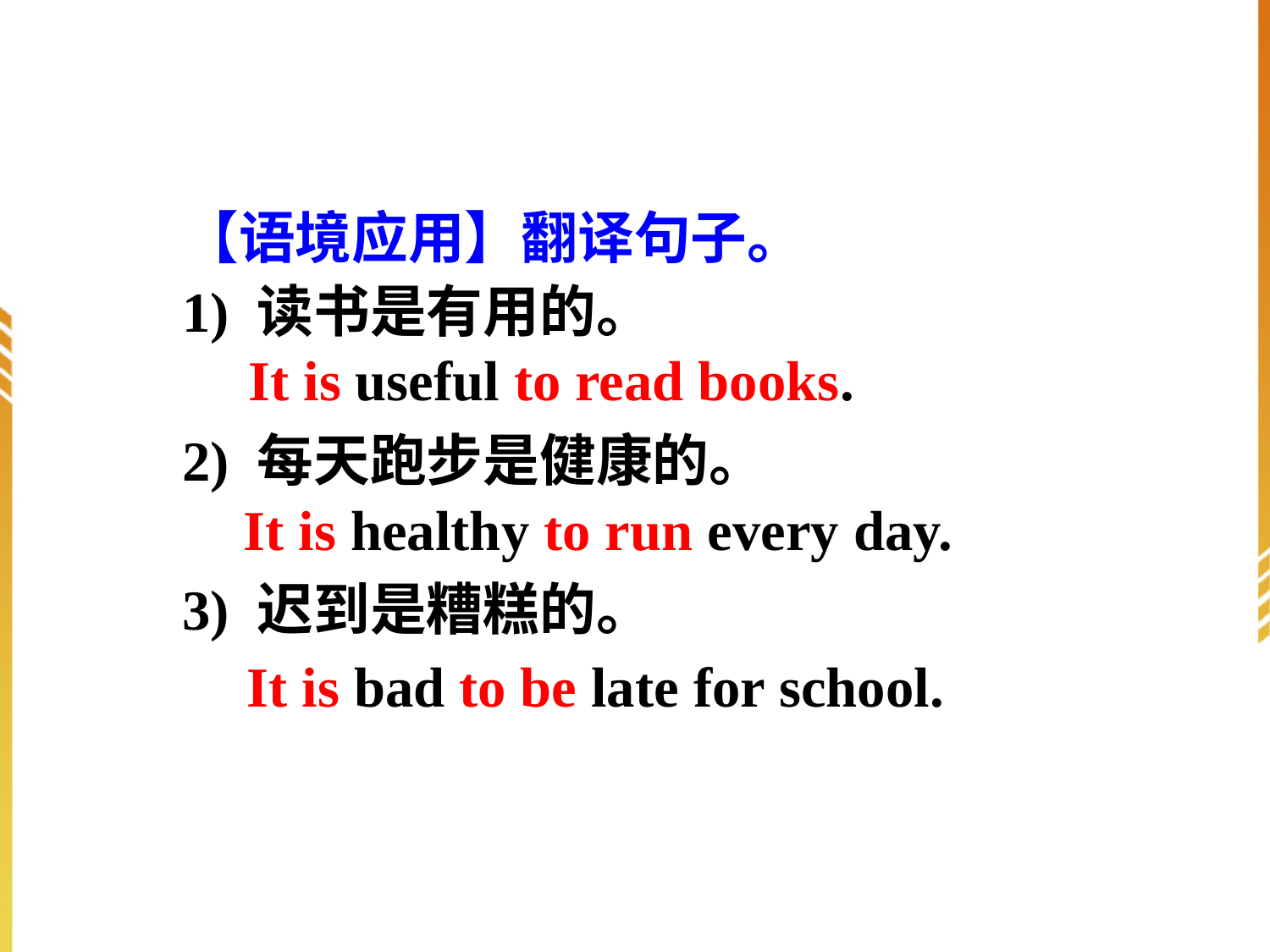

【语境应用】翻译句子。
1) 读书是有用的。

2) 每天跑步是健康的。

3) 迟到是糟糕的。
It is useful to read books.
It is healthy to run every day.
It is bad to be late for school.